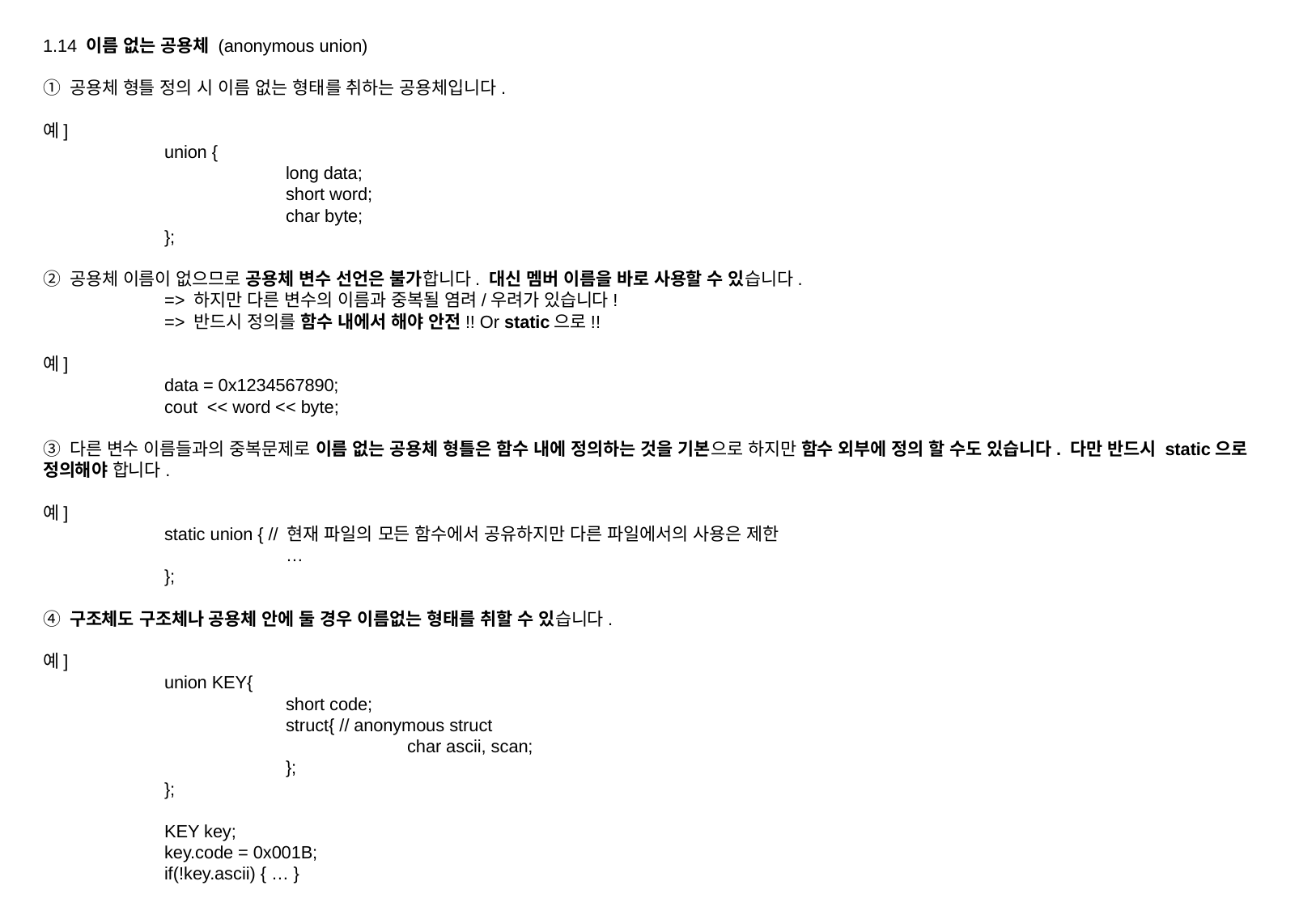

1.14 이름 없는 공용체 (anonymous union)

① 공용체 형틀 정의 시 이름 없는 형태를 취하는 공용체입니다.

예]
	union {
		long data;
		short word;
		char byte;
	};

② 공용체 이름이 없으므로 공용체 변수 선언은 불가합니다. 대신 멤버 이름을 바로 사용할 수 있습니다.
	=> 하지만 다른 변수의 이름과 중복될 염려/우려가 있습니다!
	=> 반드시 정의를 함수 내에서 해야 안전!! Or static으로!!

예]
	data = 0x1234567890;
	cout  << word << byte;

③ 다른 변수 이름들과의 중복문제로 이름 없는 공용체 형틀은 함수 내에 정의하는 것을 기본으로 하지만 함수 외부에 정의 할 수도 있습니다. 다만 반드시 static으로 정의해야 합니다.

예]
	static union { // 현재 파일의 모든 함수에서 공유하지만 다른 파일에서의 사용은 제한
		…
	};

④ 구조체도 구조체나 공용체 안에 둘 경우 이름없는 형태를 취할 수 있습니다.

예]
	union KEY{
		short code;
		struct{ // anonymous struct
			char ascii, scan;
		};
	};

	KEY key;
	key.code = 0x001B;
	if(!key.ascii) { … }